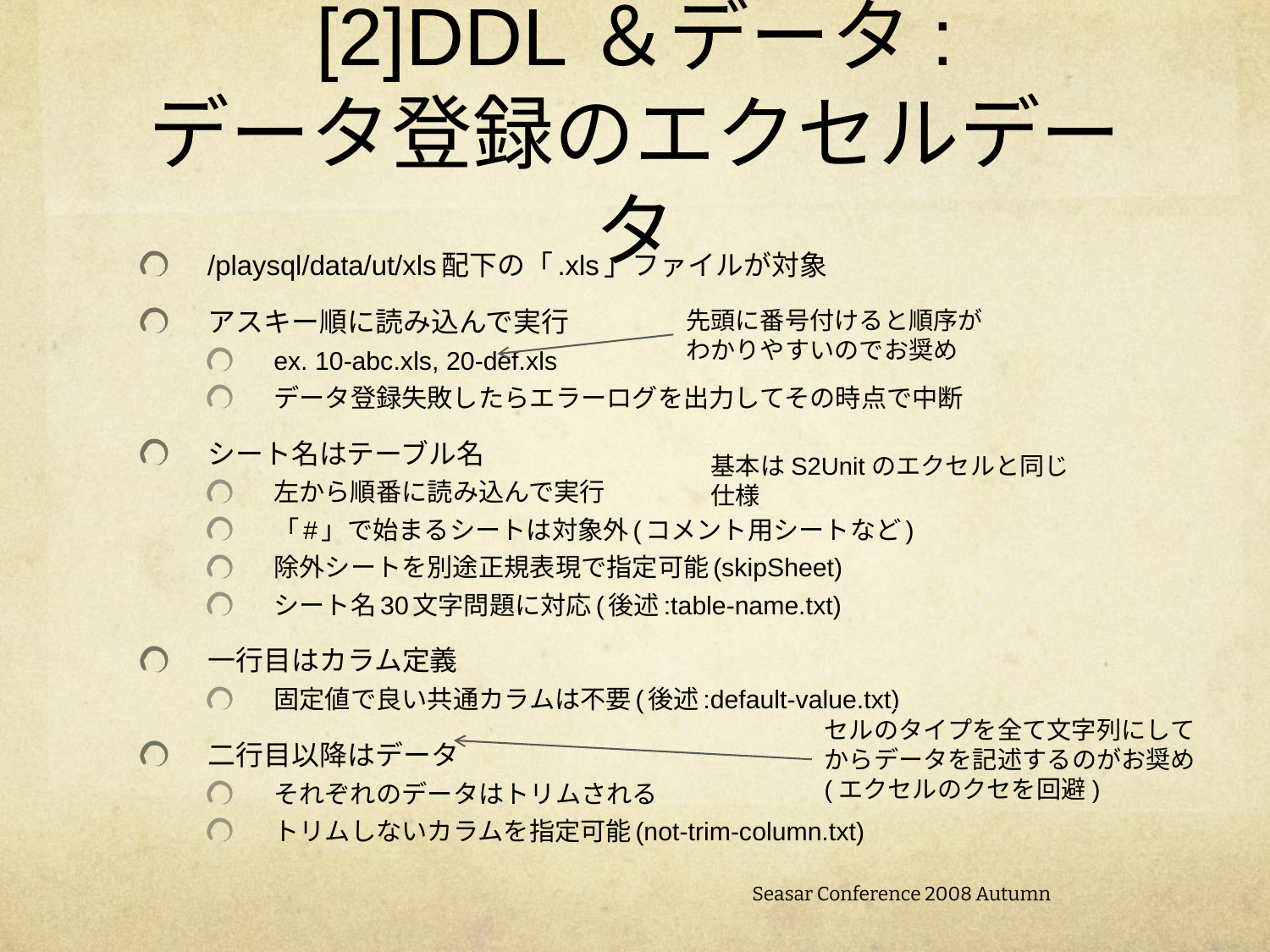

# [2]DDL＆データ: データ登録のエクセルデータ
/playsql/data/ut/xls配下の「.xls」ファイルが対象
アスキー順に読み込んで実行
ex. 10-abc.xls, 20-def.xls
データ登録失敗したらエラーログを出力してその時点で中断
シート名はテーブル名
左から順番に読み込んで実行
「#」で始まるシートは対象外(コメント用シートなど)
除外シートを別途正規表現で指定可能(skipSheet)
シート名30文字問題に対応(後述:table-name.txt)
一行目はカラム定義
固定値で良い共通カラムは不要(後述:default-value.txt)
二行目以降はデータ
それぞれのデータはトリムされる
トリムしないカラムを指定可能(not-trim-column.txt)

先頭に番号付けると順序が
わかりやすいのでお奨め
基本はS2Unitのエクセルと同じ仕様
セルのタイプを全て文字列にしてからデータを記述するのがお奨め
(エクセルのクセを回避)
Seasar Conference 2008 Autumn